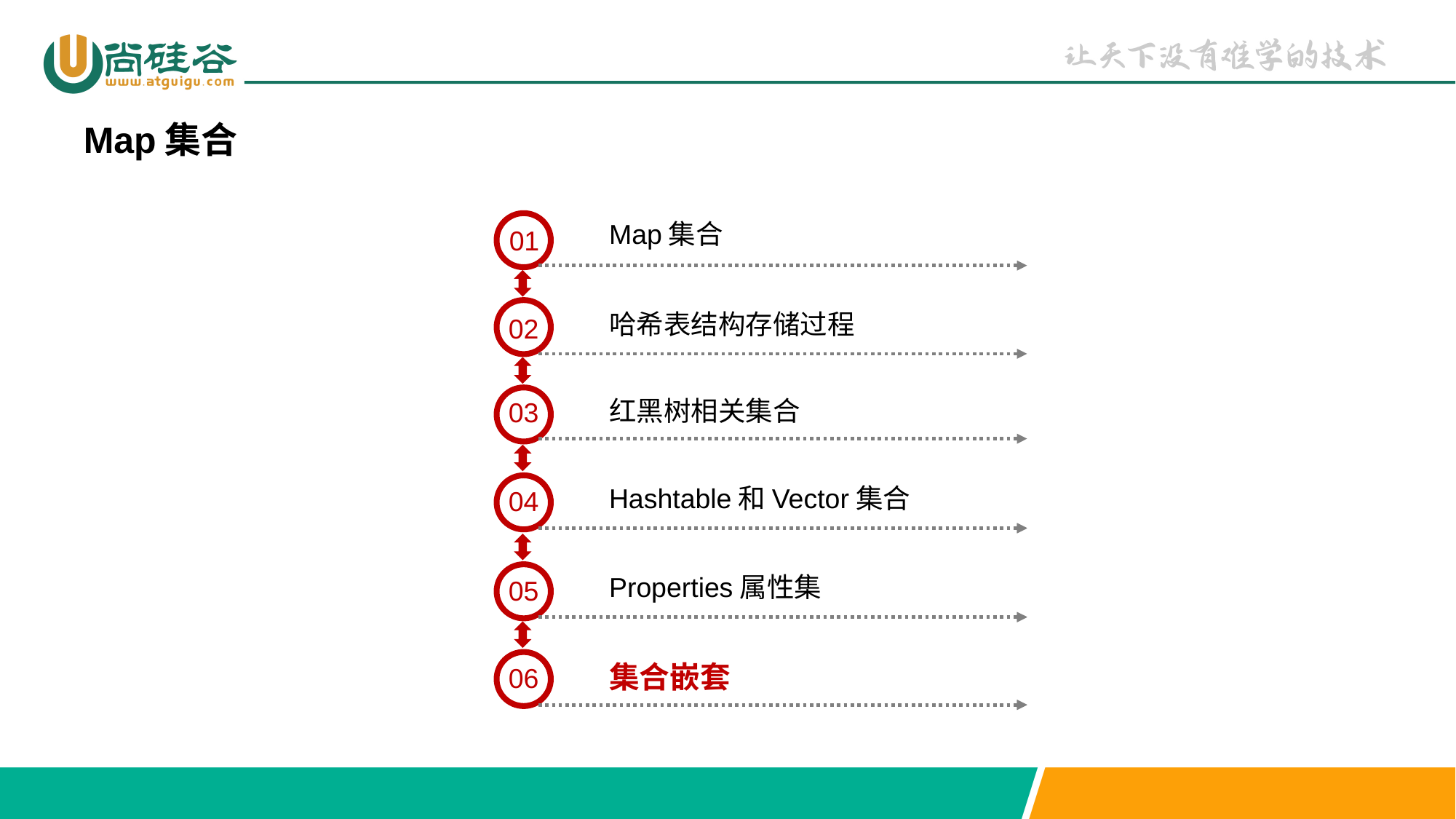

Map集合

Map集合
01

哈希表结构存储过程
02

红黑树相关集合
03

Hashtable和Vector集合
04

Properties属性集
05

集合嵌套
06